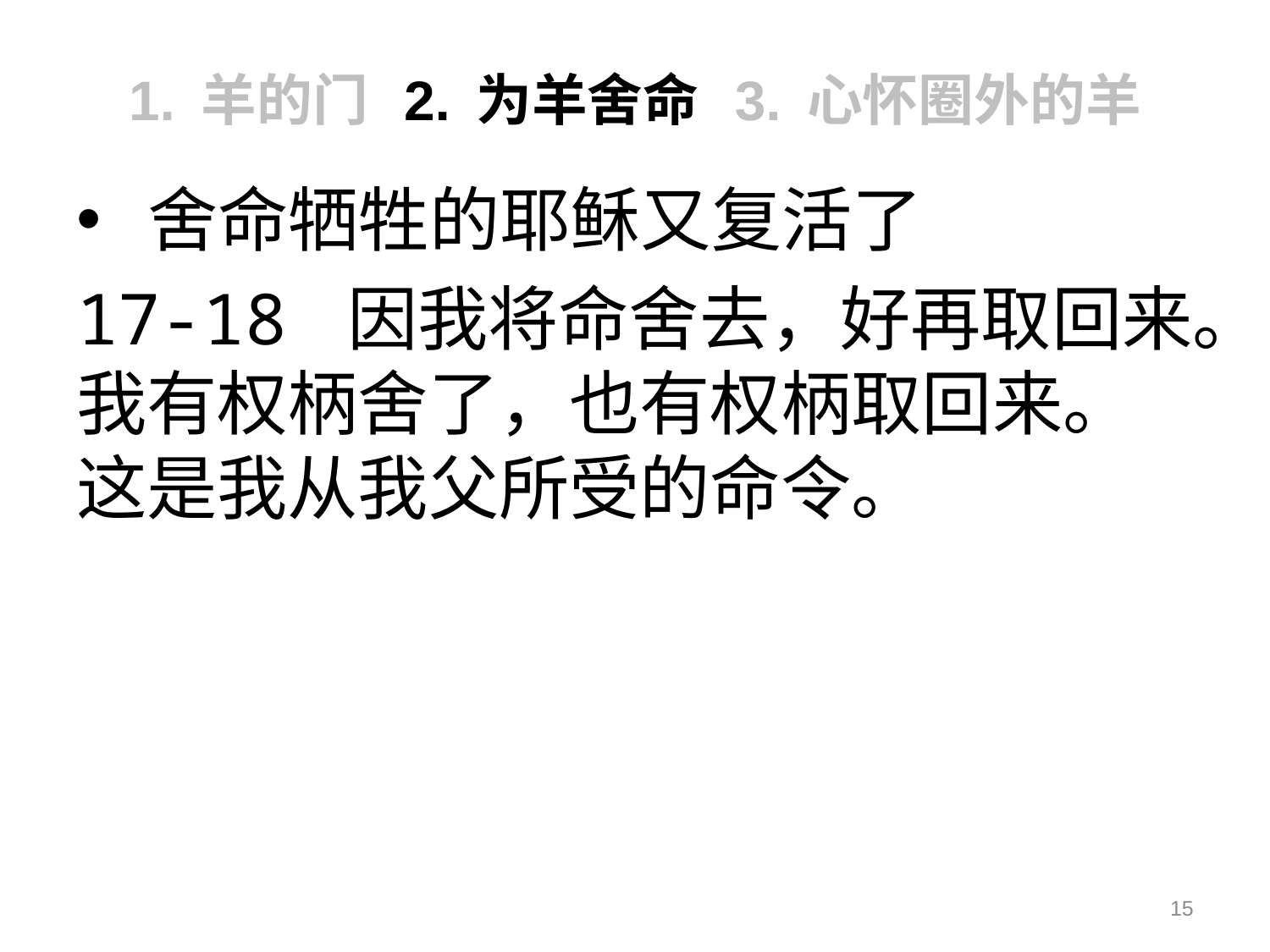

# 1. 羊的门  2. 为羊舍命  3. 心怀圈外的羊
舍命牺牲的耶稣又复活了
17-18 因我将命舍去，好再取回来。我有权柄舍了，也有权柄取回来。这是我从我父所受的命令。
15